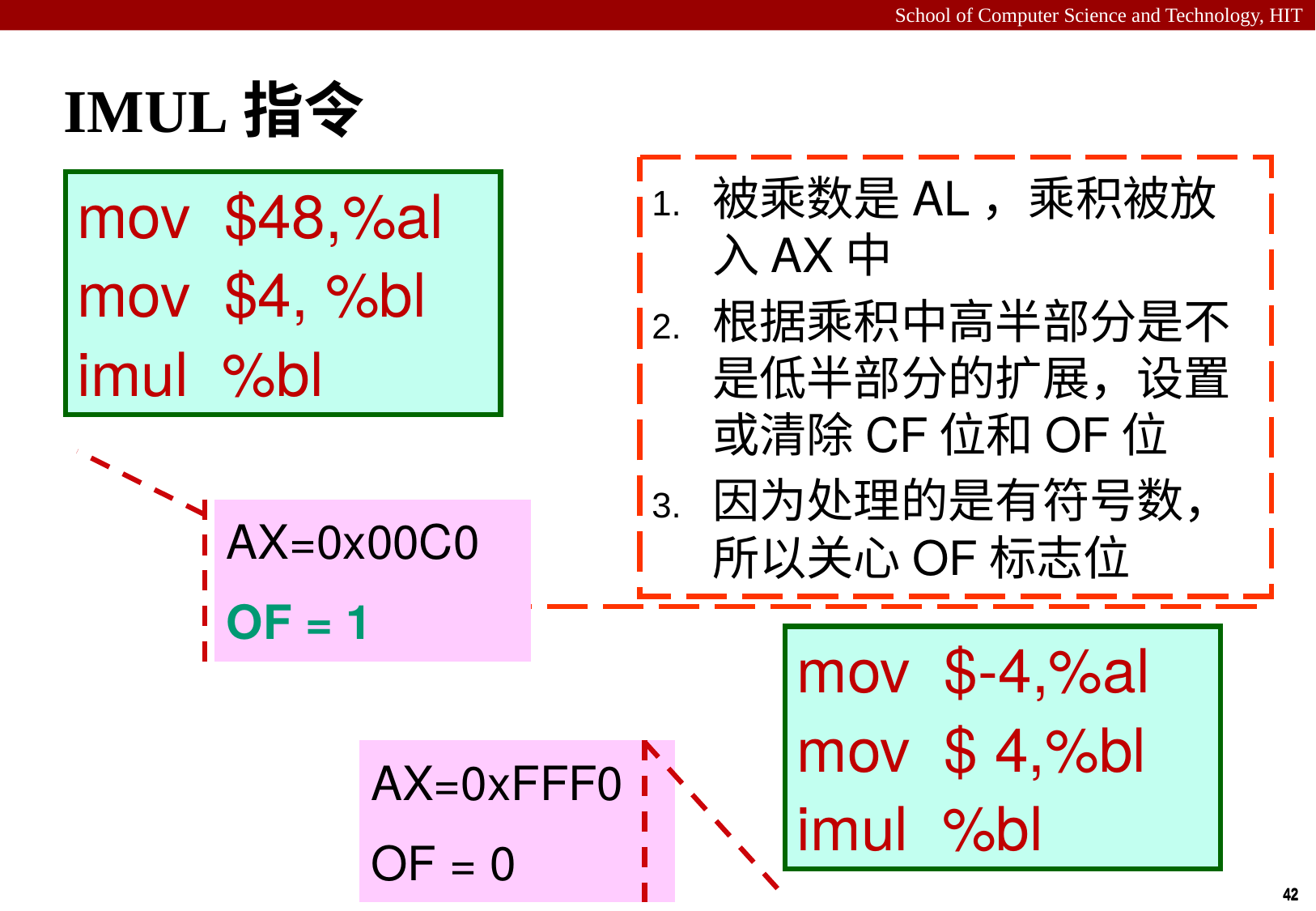

# IMUL指令
被乘数是AL，乘积被放入AX中
根据乘积中高半部分是不是低半部分的扩展，设置或清除CF位和OF位
因为处理的是有符号数，所以关心OF标志位
mov  $48,%al
mov  $4, %bl
imul  %bl
AX=0x00C0
OF = 1
mov  $-4,%al
mov  $ 4,%bl
imul  %bl
AX=0xFFF0
OF = 0